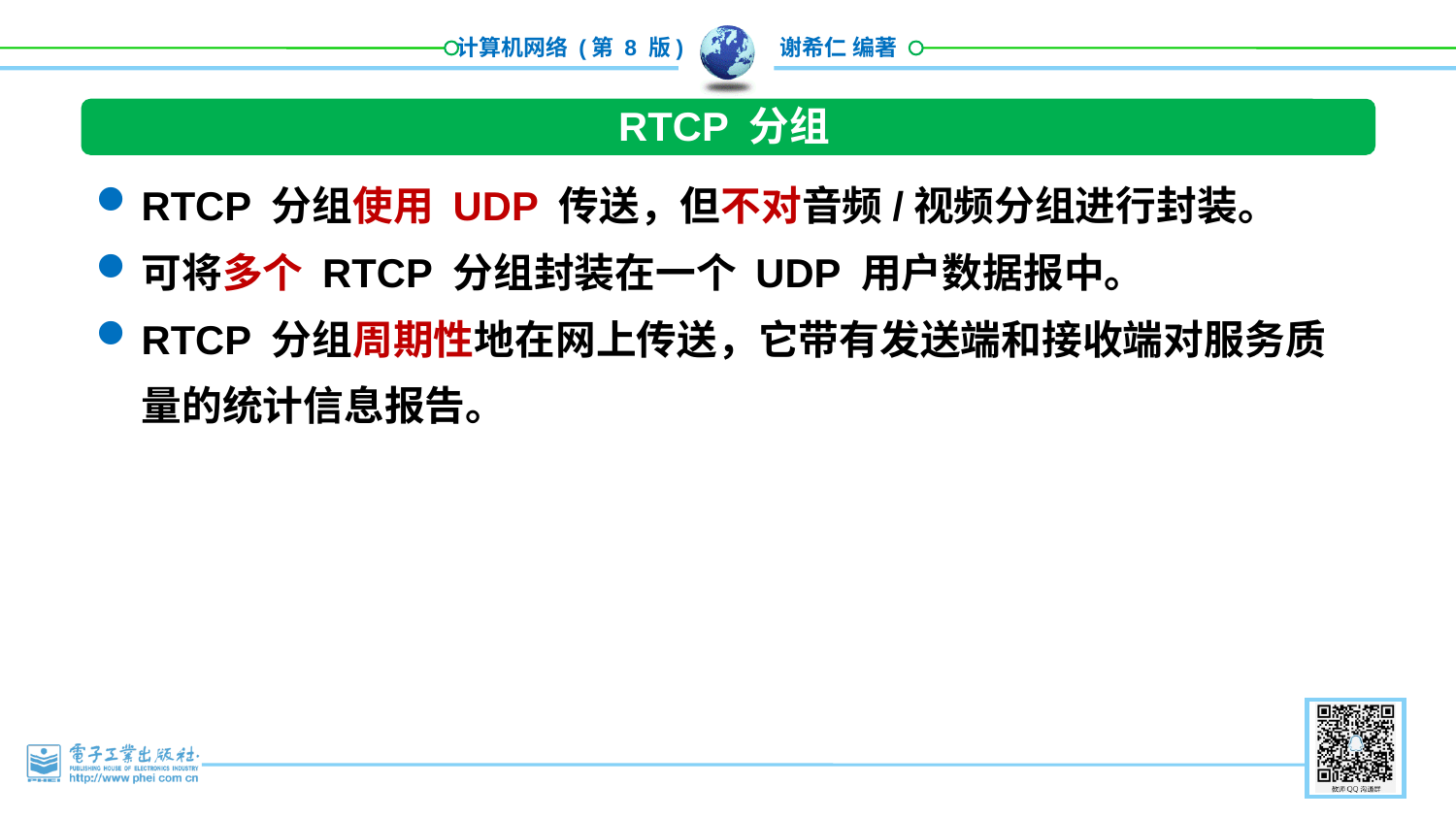

RTCP 分组

RTCP 分组使用 UDP 传送，但不对音频/视频分组进行封装。
可将多个 RTCP 分组封装在一个 UDP 用户数据报中。
RTCP 分组周期性地在网上传送，它带有发送端和接收端对服务质量的统计信息报告。